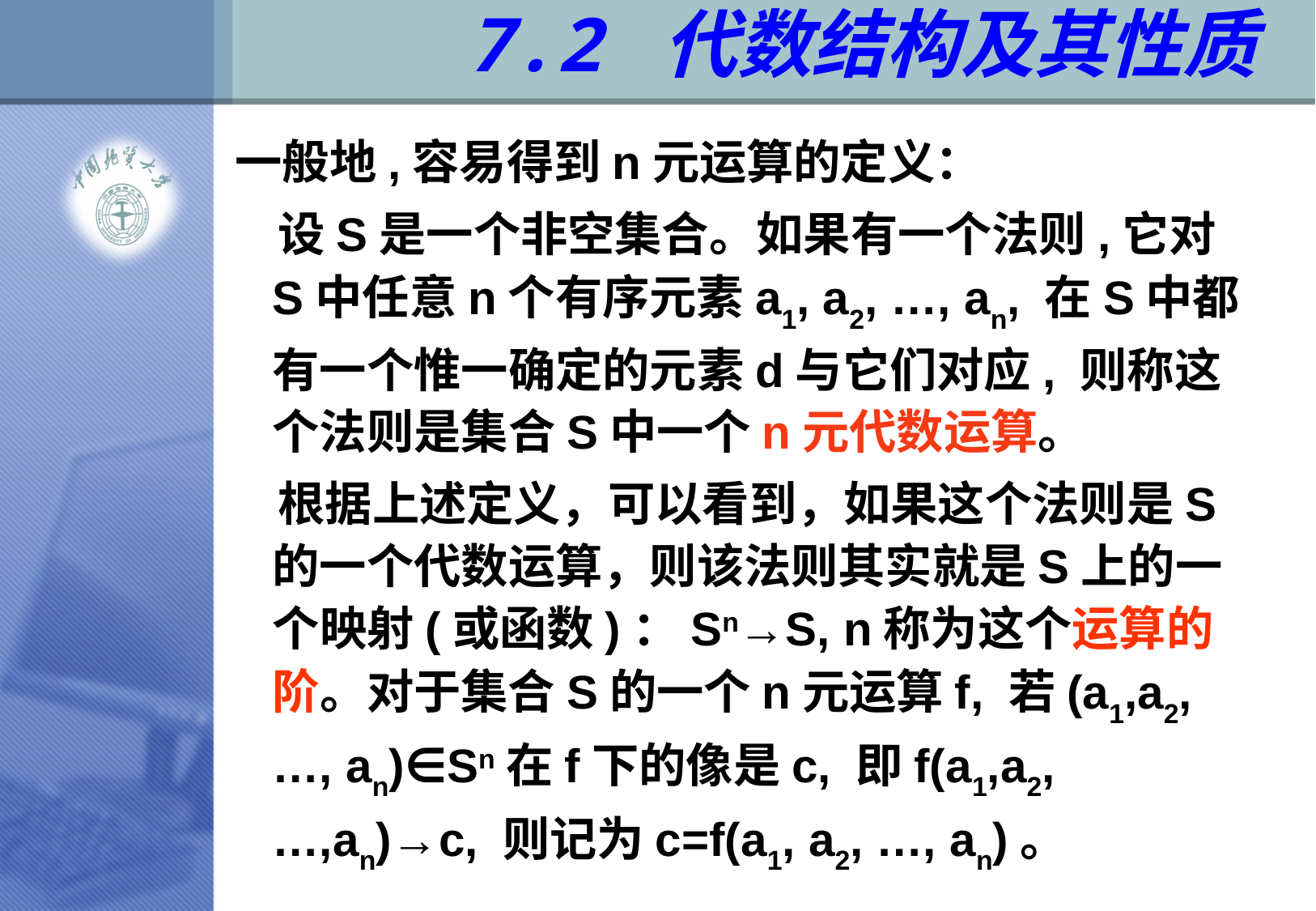

# 7.2 代数结构及其性质
   一般地,容易得到n元运算的定义：
       设S是一个非空集合。如果有一个法则,它对S中任意n个有序元素a1, a2, …, an, 在S中都有一个惟一确定的元素d与它们对应, 则称这个法则是集合S中一个n元代数运算。
       根据上述定义，可以看到，如果这个法则是S的一个代数运算，则该法则其实就是S上的一个映射(或函数)：Sn→S, n称为这个运算的阶。对于集合S的一个n元运算f, 若(a1,a2,…, an)∈Sn在f下的像是c, 即f(a1,a2, …,an)→c, 则记为c=f(a1, a2, …, an)。